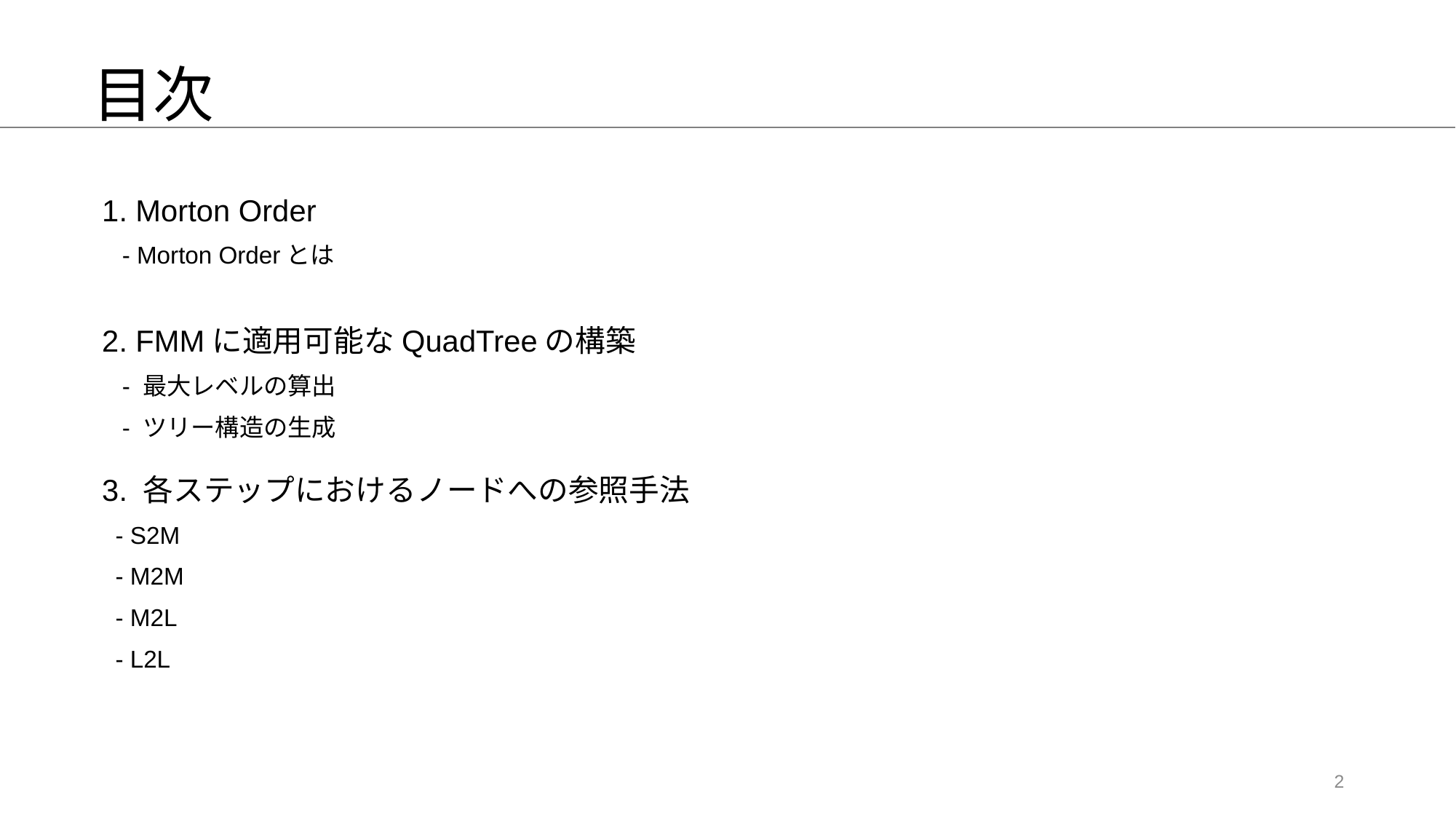

# 目次
1. Morton Order
   - Morton Orderとは

2. FMMに適用可能なQuadTreeの構築
   - 最大レベルの算出
   - ツリー構造の生成

3. 各ステップにおけるノードへの参照手法
  - S2M
  - M2M
  - M2L
  - L2L

2